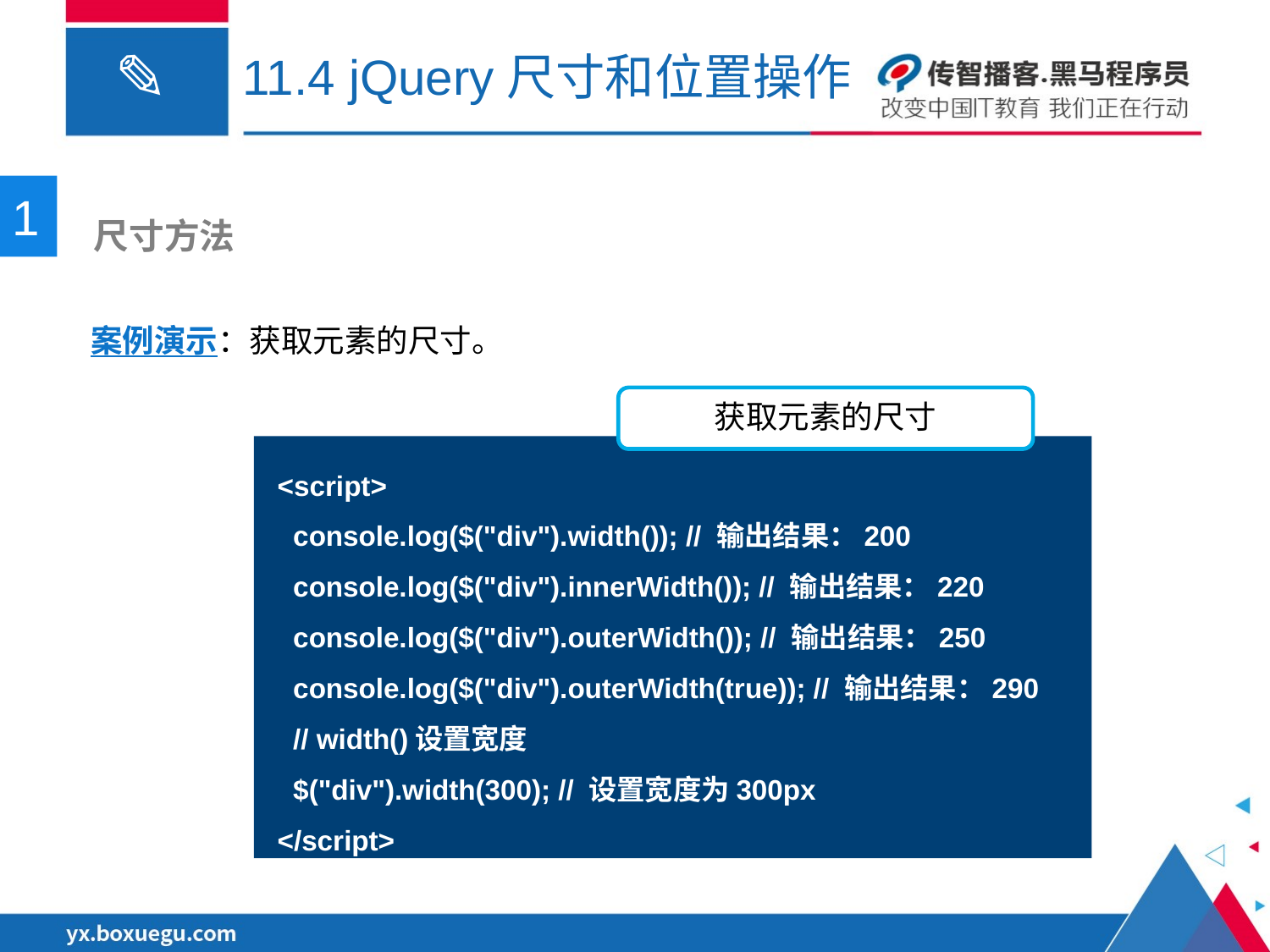

# 11.4 jQuery尺寸和位置操作

1
  尺寸方法
案例演示：获取元素的尺寸。
获取元素的尺寸

<script>
  console.log($("div").width()); // 输出结果：200
  console.log($("div").innerWidth()); // 输出结果：220
  console.log($("div").outerWidth()); // 输出结果：250
  console.log($("div").outerWidth(true)); // 输出结果：290
  // width()设置宽度
  $("div").width(300); // 设置宽度为300px
</script>